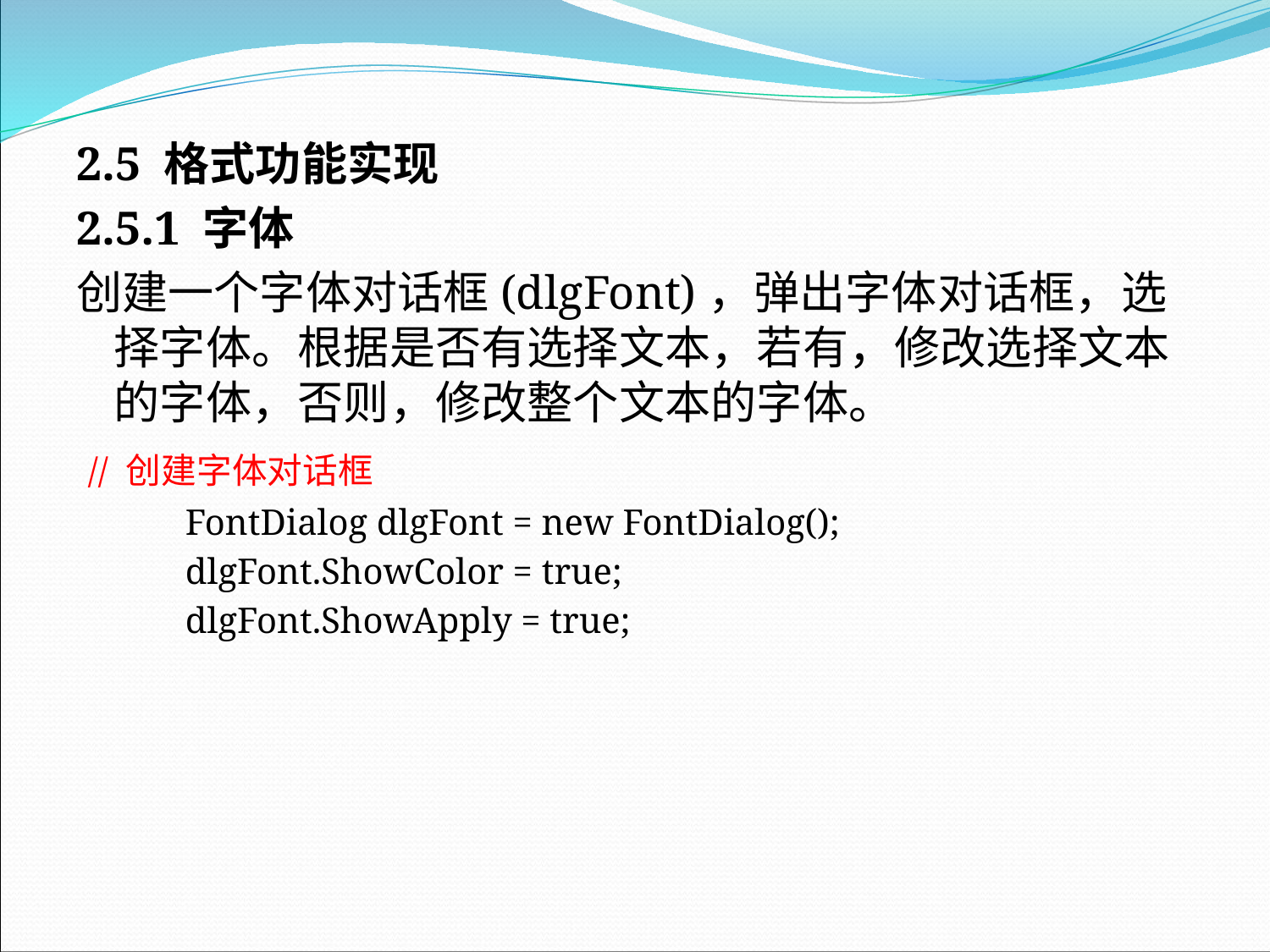

2.5 格式功能实现
2.5.1 字体
创建一个字体对话框(dlgFont)，弹出字体对话框，选择字体。根据是否有选择文本，若有，修改选择文本的字体，否则，修改整个文本的字体。
 // 创建字体对话框
            FontDialog dlgFont = new FontDialog();
            dlgFont.ShowColor = true;
            dlgFont.ShowApply = true;